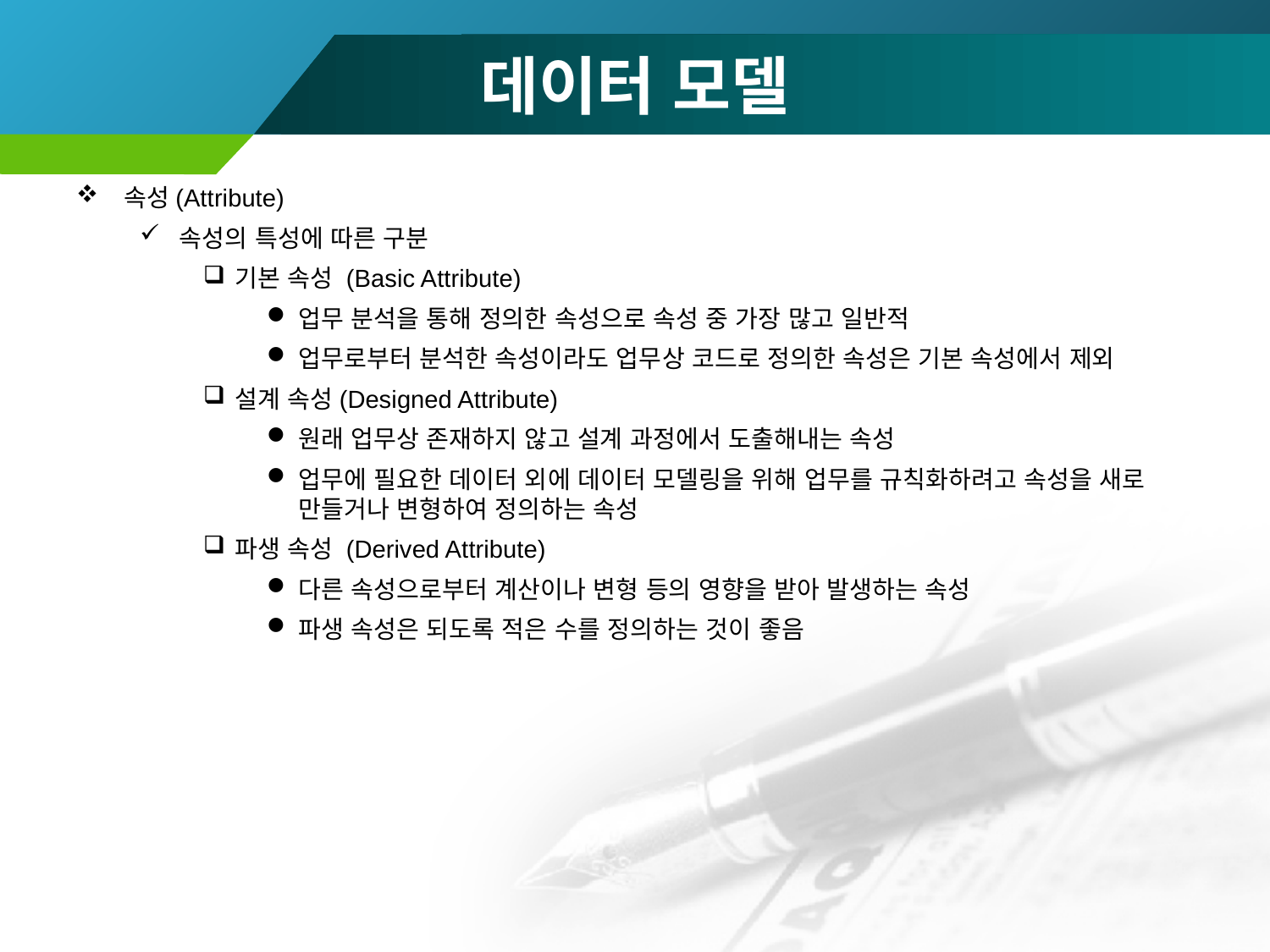

# 데이터 모델
속성(Attribute)
속성의 특성에 따른 구분
기본 속성 (Basic Attribute)
업무 분석을 통해 정의한 속성으로 속성 중 가장 많고 일반적
업무로부터 분석한 속성이라도 업무상 코드로 정의한 속성은 기본 속성에서 제외
설계 속성(Designed Attribute)
원래 업무상 존재하지 않고 설계 과정에서 도출해내는 속성
업무에 필요한 데이터 외에 데이터 모델링을 위해 업무를 규칙화하려고 속성을 새로 만들거나 변형하여 정의하는 속성
파생 속성 (Derived Attribute)
다른 속성으로부터 계산이나 변형 등의 영향을 받아 발생하는 속성
파생 속성은 되도록 적은 수를 정의하는 것이 좋음